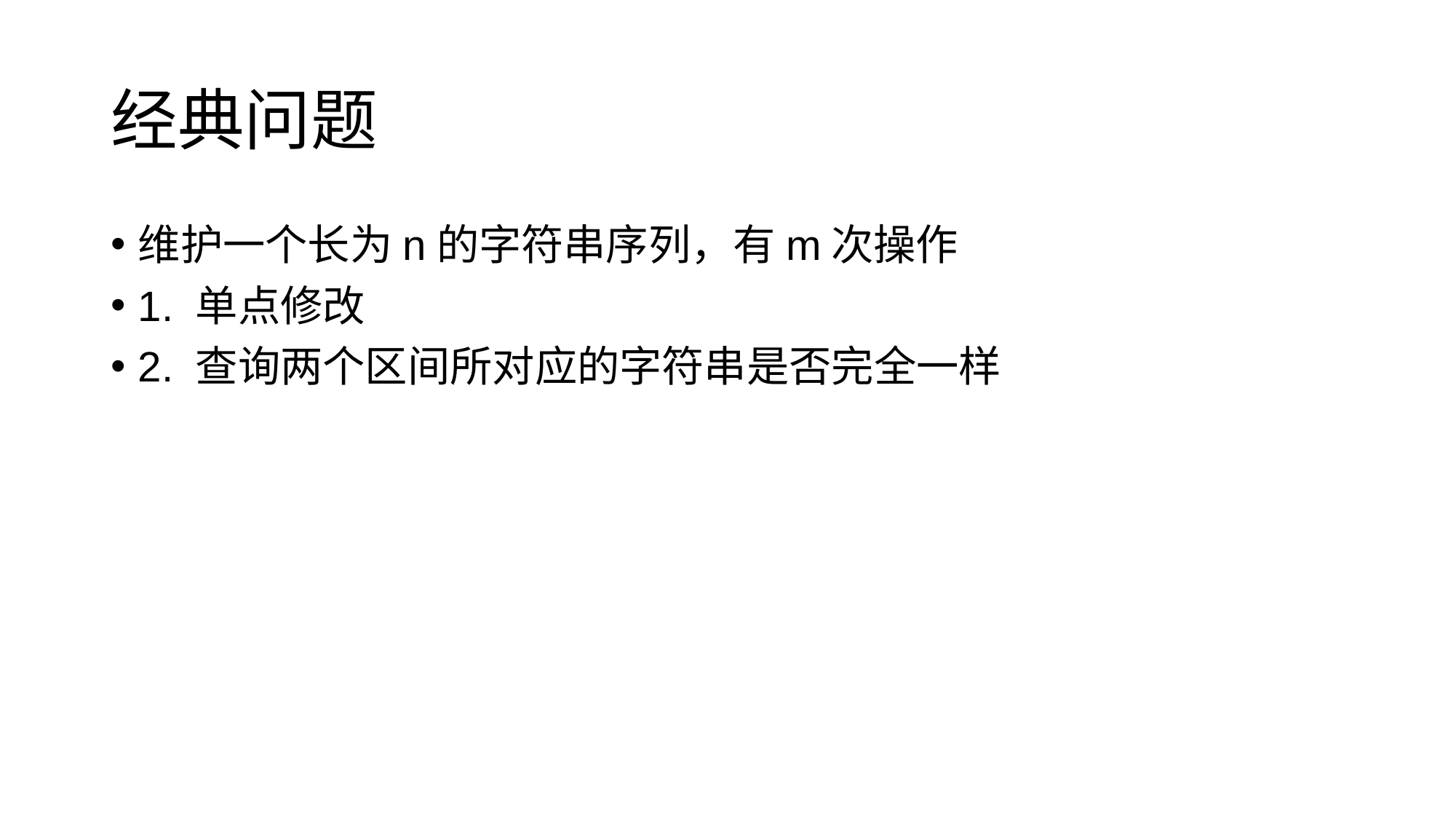

# 经典问题
维护一个长为n的字符串序列，有m次操作
1. 单点修改
2. 查询两个区间所对应的字符串是否完全一样